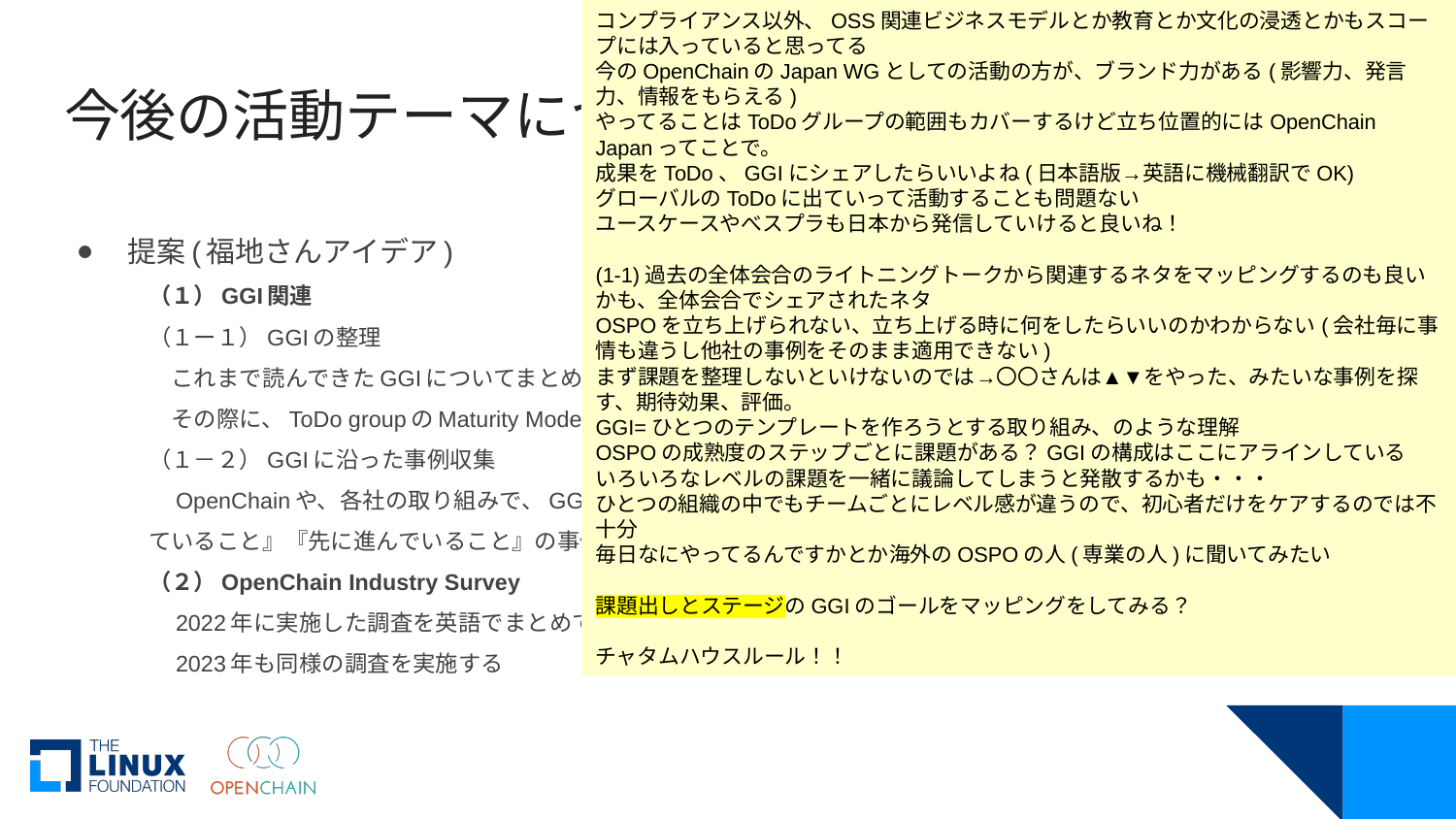

コンプライアンス以外、OSS関連ビジネスモデルとか教育とか文化の浸透とかもスコープには入っていると思ってる
今のOpenChainのJapan WGとしての活動の方が、ブランド力がある(影響力、発言力、情報をもらえる)
やってることはToDoグループの範囲もカバーするけど立ち位置的にはOpenChain Japanってことで。
成果をToDo、GGIにシェアしたらいいよね(日本語版→英語に機械翻訳でOK)
グローバルのToDoに出ていって活動することも問題ない
ユースケースやべスプラも日本から発信していけると良いね！

(1-1)過去の全体会合のライトニングトークから関連するネタをマッピングするのも良いかも、全体会合でシェアされたネタ
OSPOを立ち上げられない、立ち上げる時に何をしたらいいのかわからない(会社毎に事情も違うし他社の事例をそのまま適用できない)
まず課題を整理しないといけないのでは→〇〇さんは▲▼をやった、みたいな事例を探す、期待効果、評価。
GGI=ひとつのテンプレートを作ろうとする取り組み、のような理解
OSPOの成熟度のステップごとに課題がある？GGIの構成はここにアラインしている
いろいろなレベルの課題を一緒に議論してしまうと発散するかも・・・
ひとつの組織の中でもチームごとにレベル感が違うので、初心者だけをケアするのでは不十分
毎日なにやってるんですかとか海外のOSPOの人(専業の人)に聞いてみたい

課題出しとステージのGGIのゴールをマッピングをしてみる？

チャタムハウスルール！！
# 今後の活動テーマについて
提案(福地さんアイデア)
（１）GGI関連
（１ー１）GGIの整理
　これまで読んできたGGIについてまとめた資料を整理して、ToDo groupに報告する(GGIにも。英語にする)
　その際に、ToDo groupのMaturity Modelとの関係も記述できるとよい
（１－２）GGIに沿った事例収集
　OpenChainや、各社の取り組みで、GGIの項目に該当するものを収集して整理する(みんなの困りごとベース、『できていること』『先に進んでいること』の事例、うちのOSPOの状況(社名入り。メルカリ、ソニー、CTJ))
（２）OpenChain Industry Survey
　2022年に実施した調査を英語でまとめて、ToDo groupに紹介する
　2023年も同様の調査を実施する